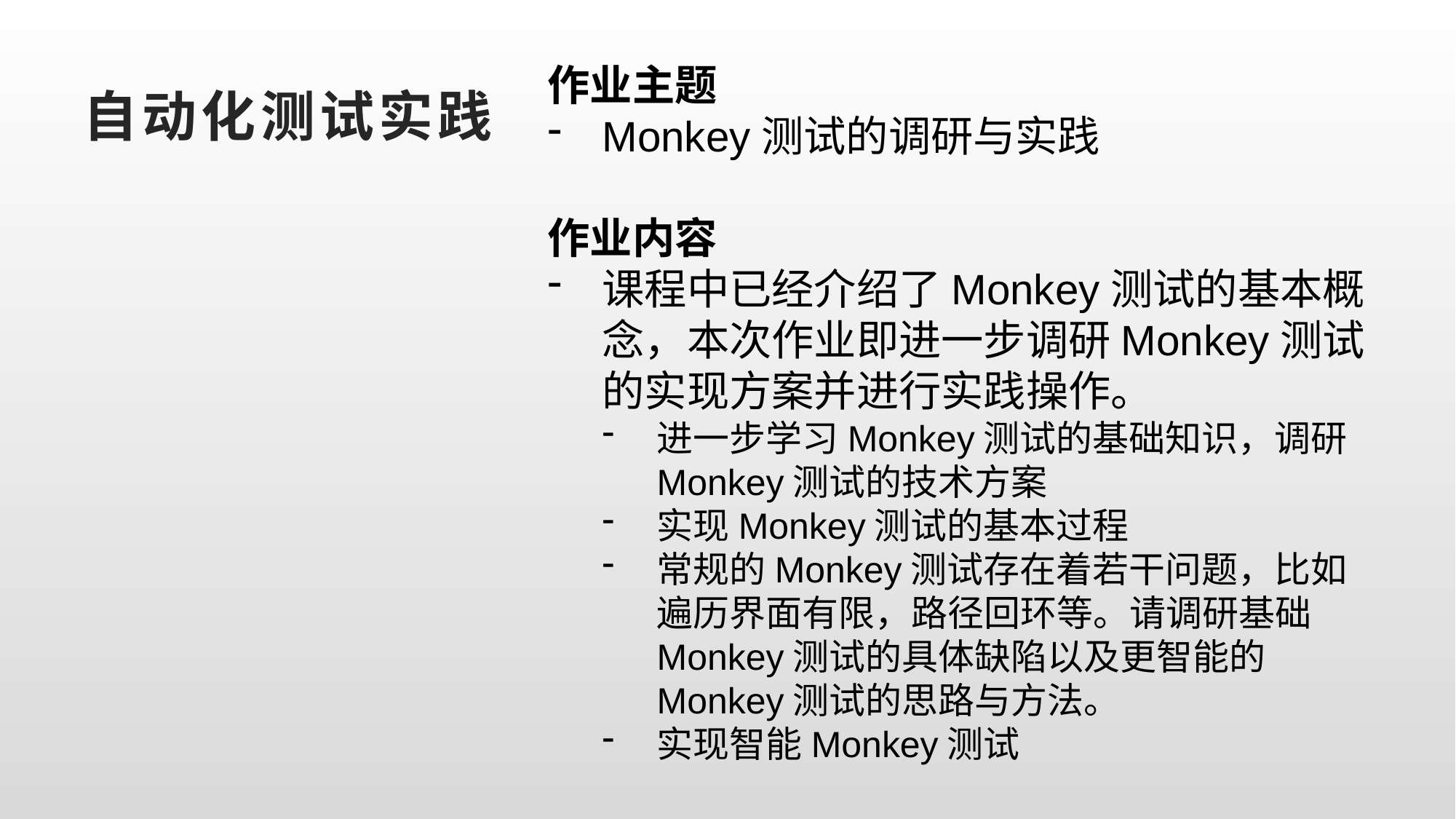

作业主题
Monkey测试的调研与实践

作业内容
课程中已经介绍了Monkey测试的基本概念，本次作业即进一步调研Monkey测试的实现方案并进行实践操作。
进一步学习Monkey测试的基础知识，调研Monkey测试的技术方案
实现Monkey测试的基本过程
常规的Monkey测试存在着若干问题，比如遍历界面有限，路径回环等。请调研基础Monkey测试的具体缺陷以及更智能的Monkey测试的思路与方法。
实现智能Monkey测试

# 自动化测试实践